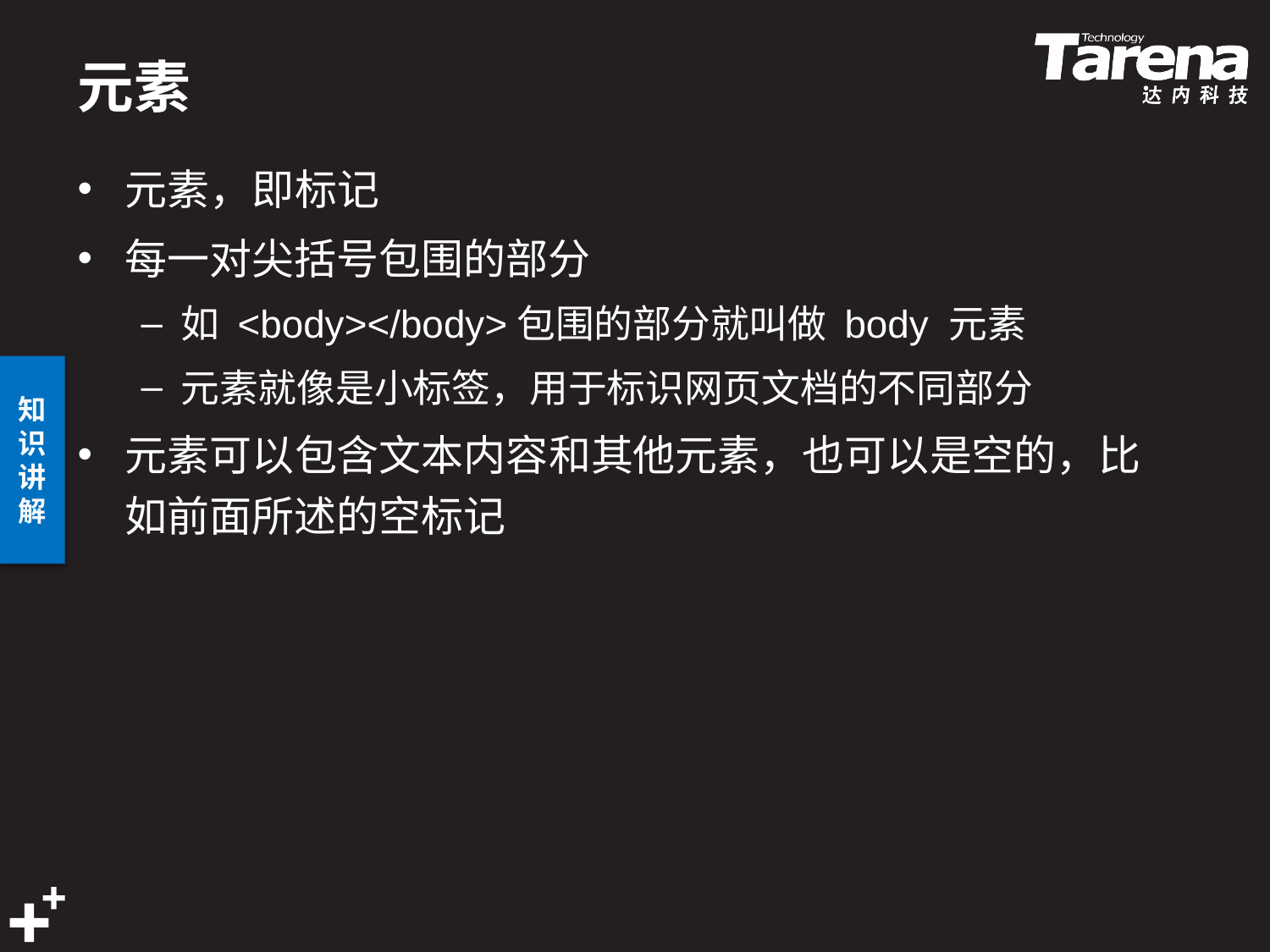

# 元素
元素，即标记
每一对尖括号包围的部分
如 <body></body>包围的部分就叫做 body 元素
元素就像是小标签，用于标识网页文档的不同部分
元素可以包含文本内容和其他元素，也可以是空的，比如前面所述的空标记